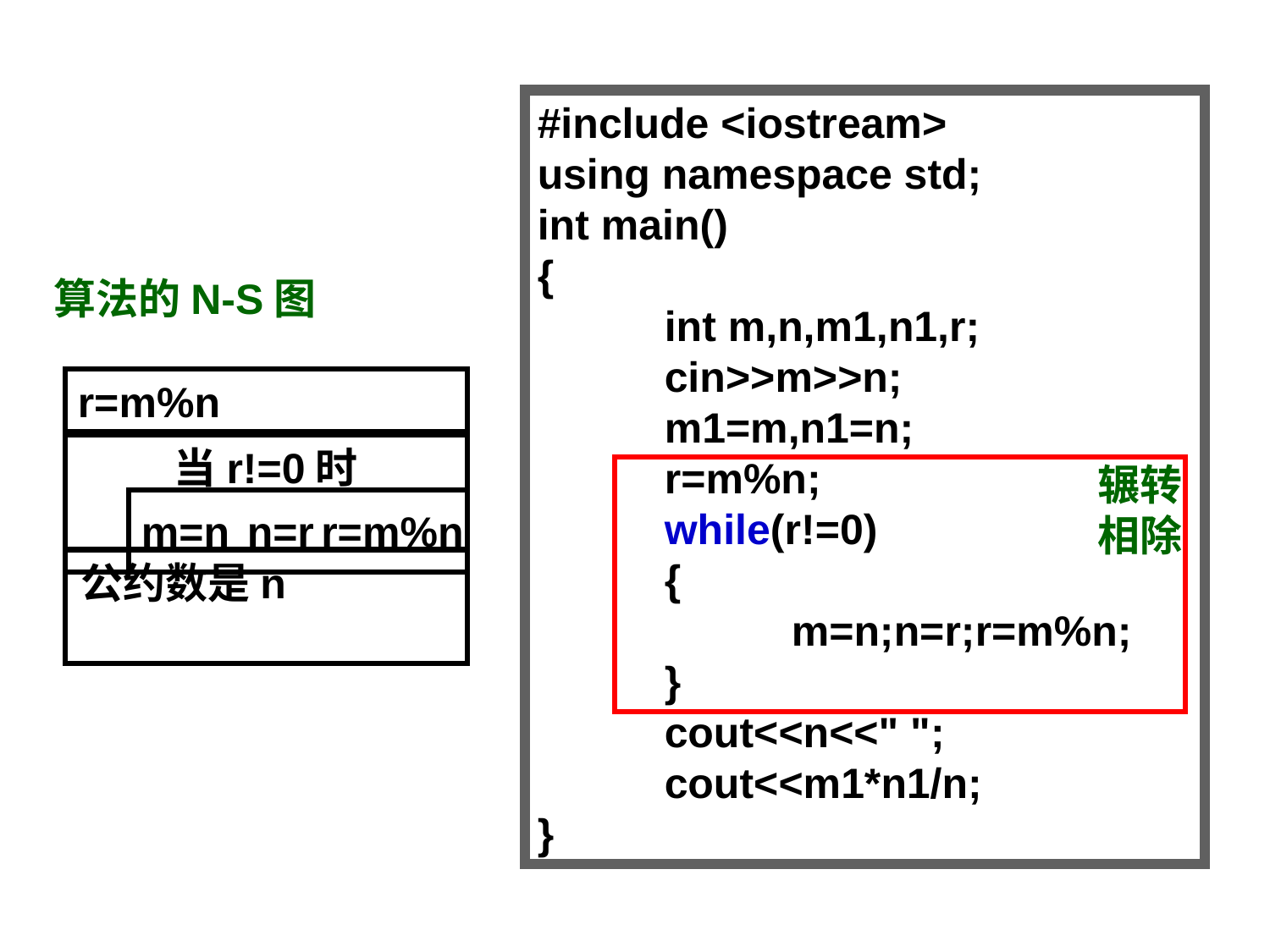

#include <iostream>
using namespace std;
int main()
{
	int m,n,m1,n1,r;
	cin>>m>>n;
	m1=m,n1=n;
	r=m%n;
	while(r!=0)
	{
		m=n;n=r;r=m%n;
	}
	cout<<n<<" ";
	cout<<m1*n1/n;
}
算法的N-S图
r=m%n

当r!=0时
辗转相除

m=n
n=r
r=m%n
公约数是n